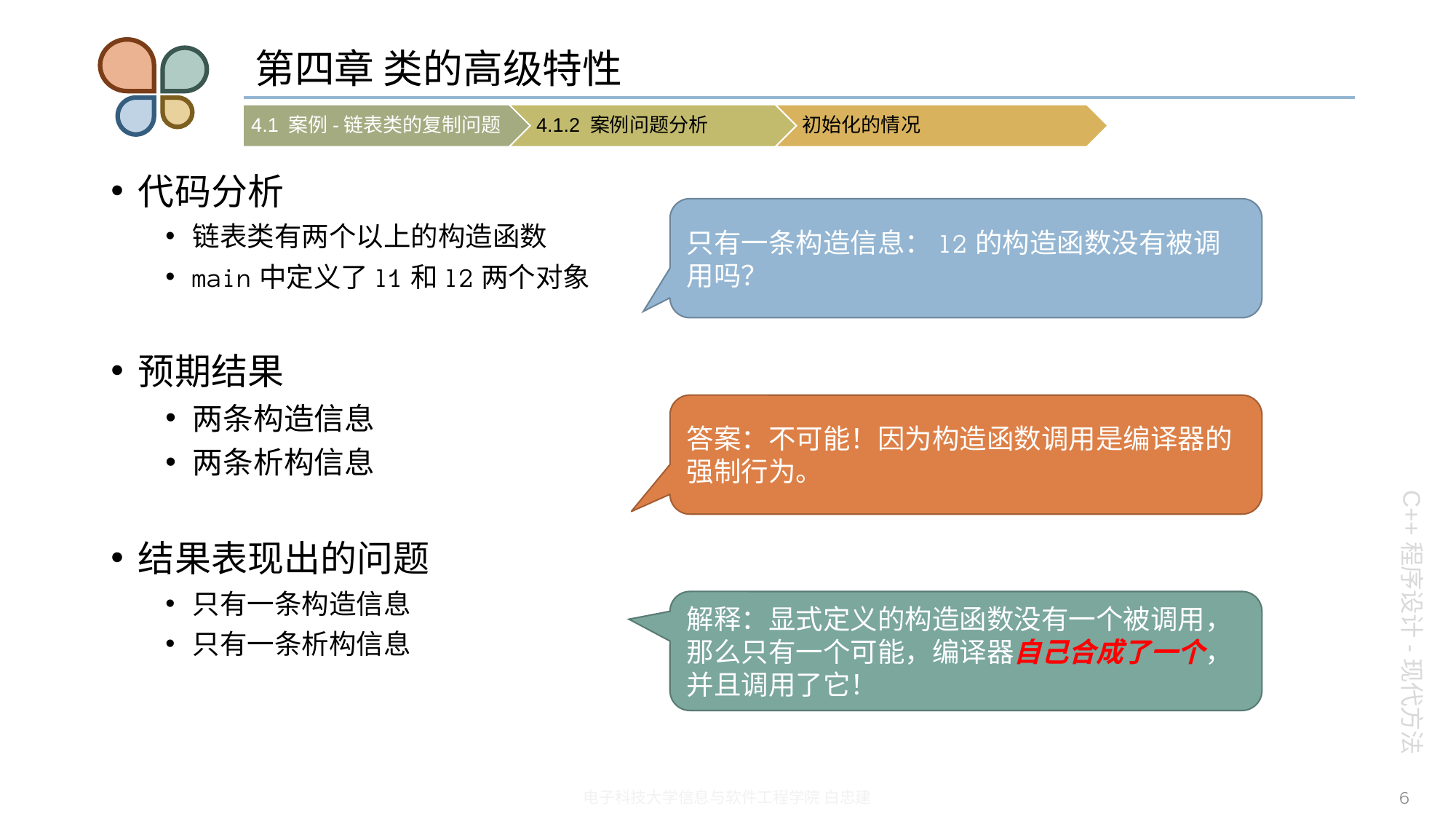

# 第四章 类的高级特性
4.1 案例-链表类的复制问题
4.1.2 案例问题分析
初始化的情况
代码分析
链表类有两个以上的构造函数
main中定义了l1和l2两个对象

预期结果
两条构造信息
两条析构信息

结果表现出的问题
只有一条构造信息
只有一条析构信息
只有一条构造信息：l2的构造函数没有被调用吗？
答案：不可能！因为构造函数调用是编译器的强制行为。
解释：显式定义的构造函数没有一个被调用，那么只有一个可能，编译器自己合成了一个，并且调用了它！
6